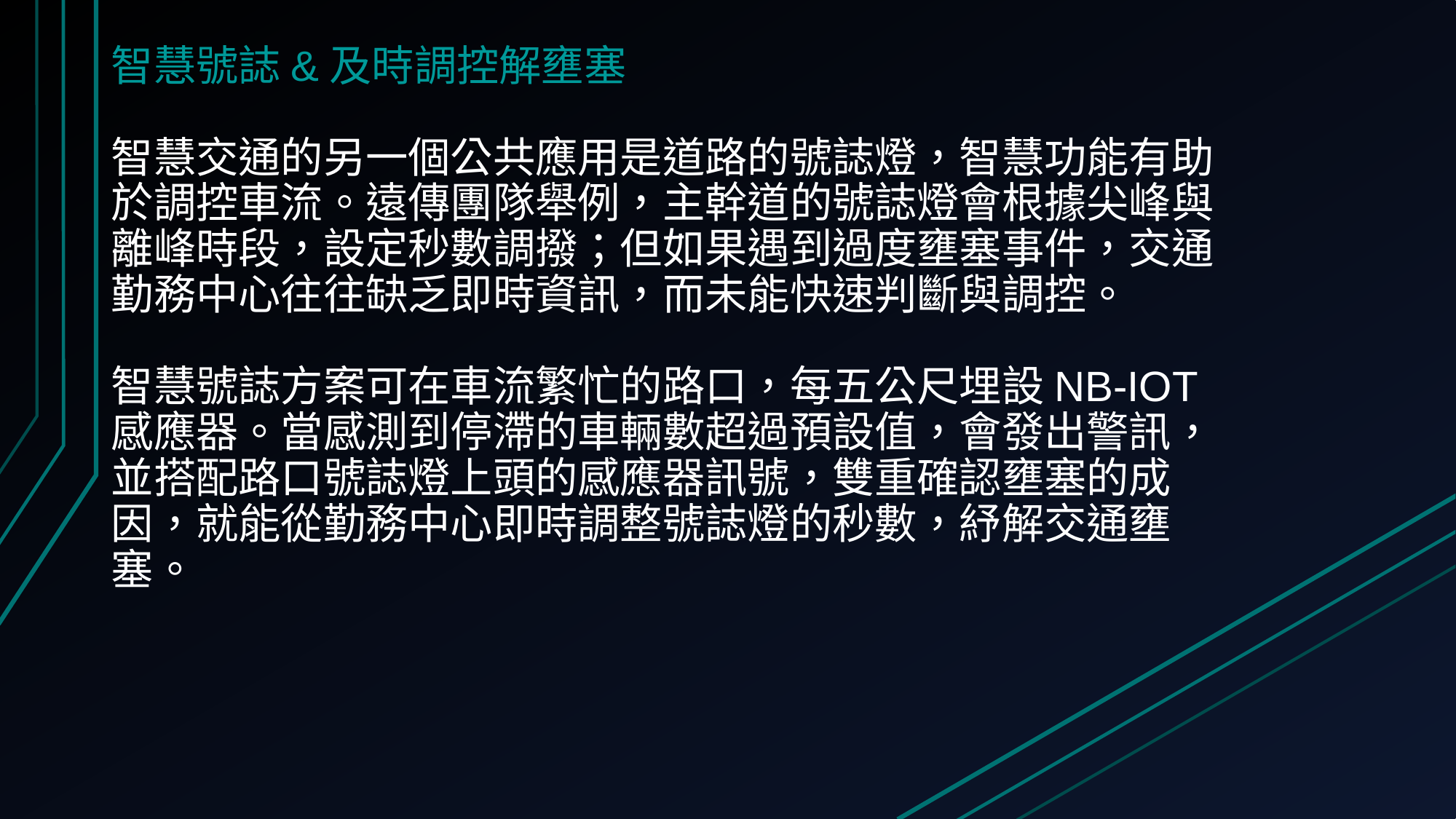

智慧號誌&及時調控解壅塞

智慧交通的另一個公共應用是道路的號誌燈，智慧功能有助於調控車流。遠傳團隊舉例，主幹道的號誌燈會根據尖峰與離峰時段，設定秒數調撥；但如果遇到過度壅塞事件，交通勤務中心往往缺乏即時資訊，而未能快速判斷與調控。

智慧號誌方案可在車流繁忙的路口，每五公尺埋設NB-IOT感應器。當感測到停滯的車輛數超過預設值，會發出警訊，並搭配路口號誌燈上頭的感應器訊號，雙重確認壅塞的成因，就能從勤務中心即時調整號誌燈的秒數，紓解交通壅塞。